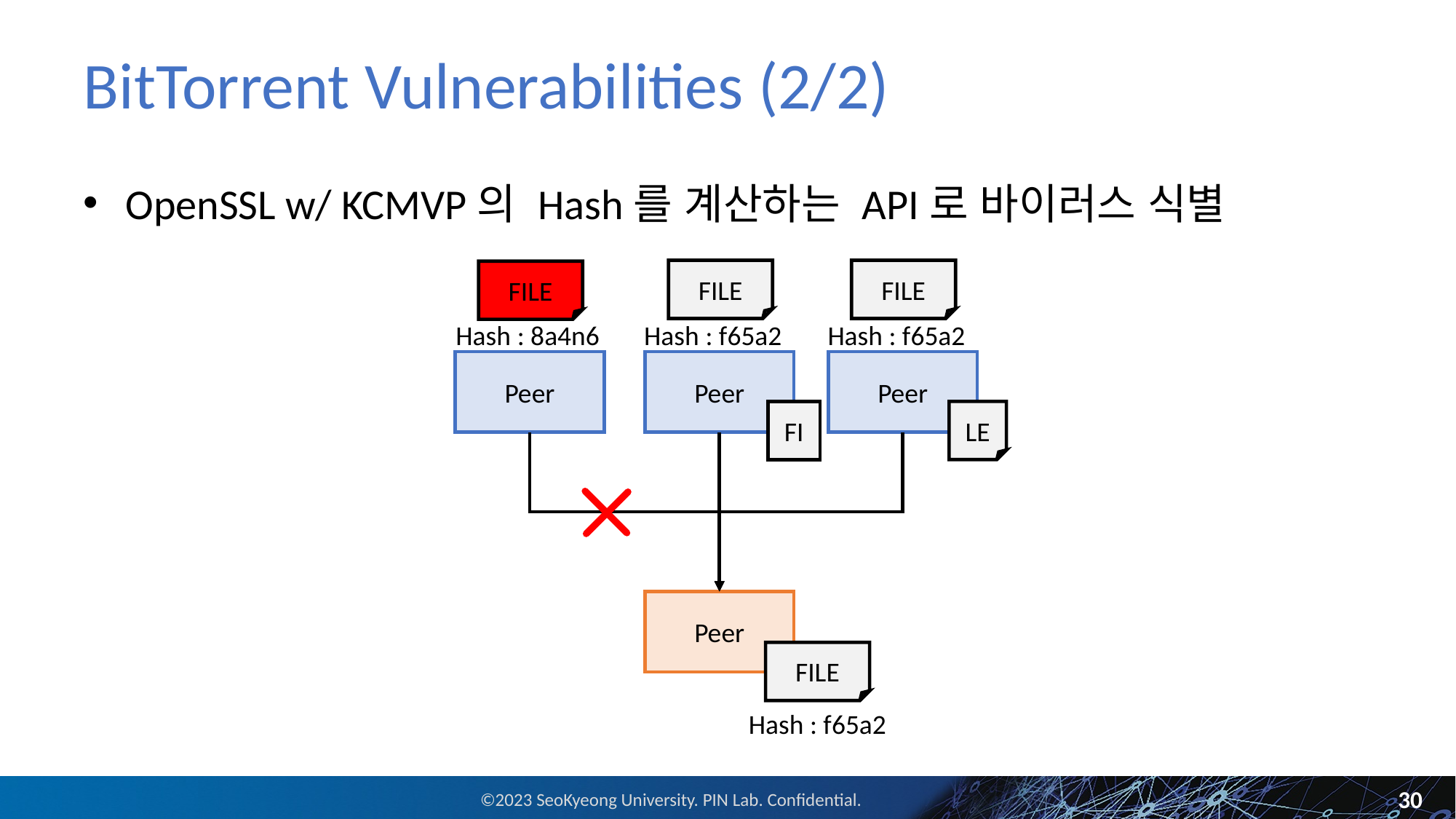

# BitTorrent Vulnerabilities (2/2)
OpenSSL w/ KCMVP의 Hash를 계산하는 API로 바이러스 식별

FILE

FILE

FILE
Hash : 8a4n6
Hash : f65a2
Hash : f65a2
Peer
Peer
Peer
FI

LE
Peer

FILE
Hash : f65a2
30